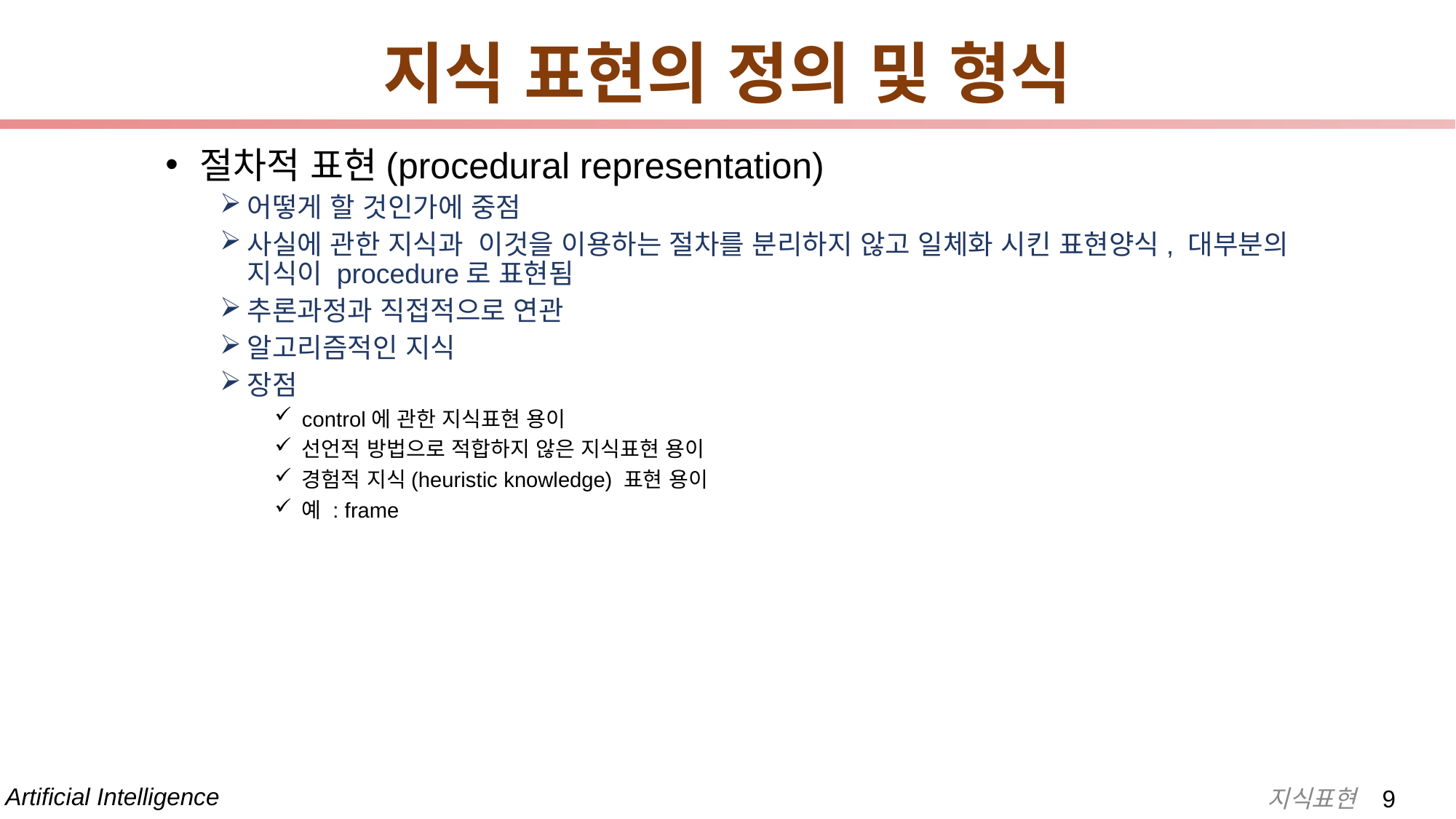

# 지식 표현의 정의 및 형식
절차적 표현(procedural representation)
어떻게 할 것인가에 중점
사실에 관한 지식과  이것을 이용하는 절차를 분리하지 않고 일체화 시킨 표현양식, 대부분의 지식이 procedure로 표현됨
추론과정과 직접적으로 연관
알고리즘적인 지식
장점
control에 관한 지식표현 용이
선언적 방법으로 적합하지 않은 지식표현 용이
경험적 지식(heuristic knowledge) 표현 용이
예 : frame